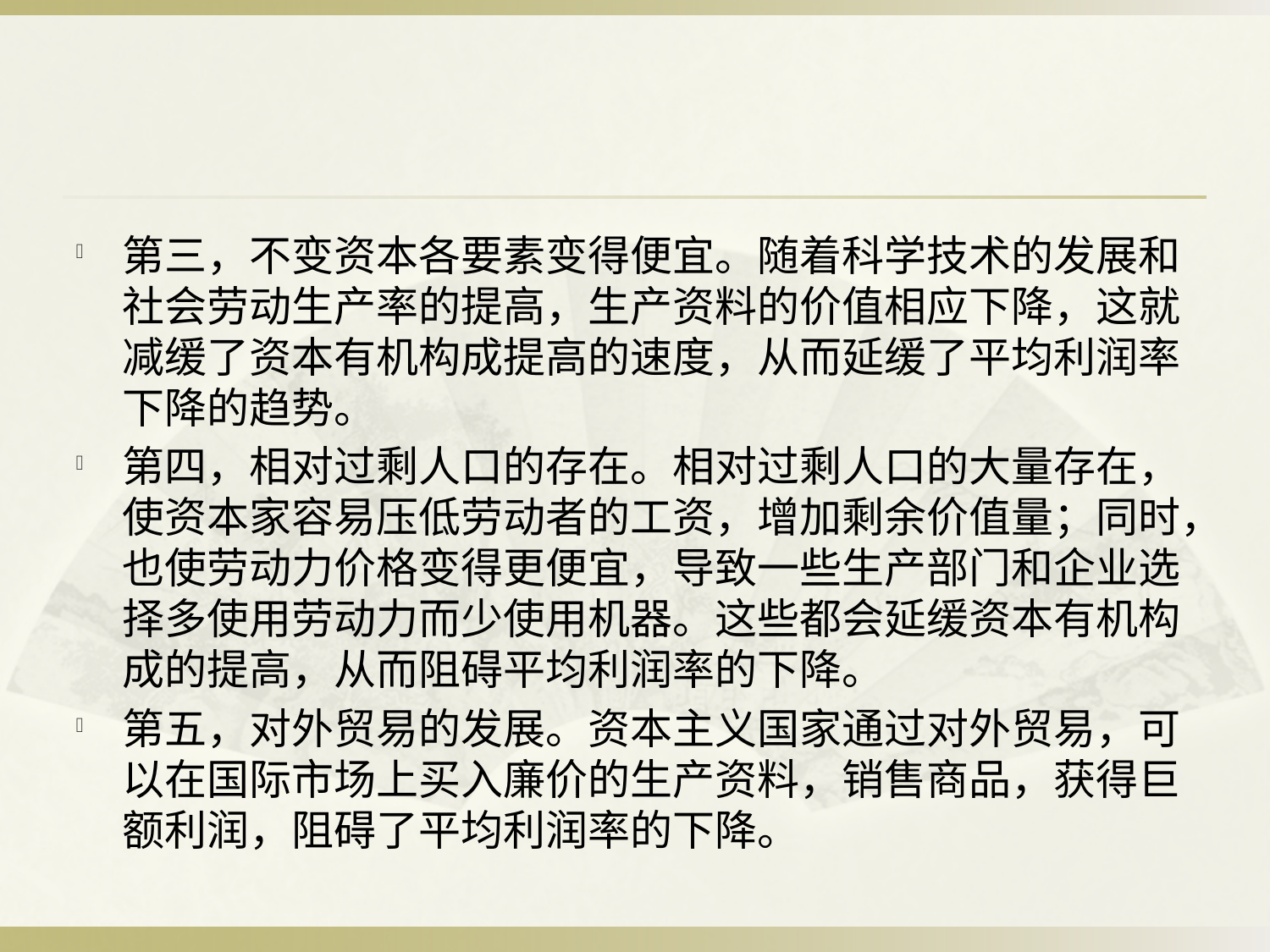

#
第三，不变资本各要素变得便宜。随着科学技术的发展和社会劳动生产率的提高，生产资料的价值相应下降，这就减缓了资本有机构成提高的速度，从而延缓了平均利润率下降的趋势。
第四，相对过剩人口的存在。相对过剩人口的大量存在，使资本家容易压低劳动者的工资，增加剩余价值量；同时，也使劳动力价格变得更便宜，导致一些生产部门和企业选择多使用劳动力而少使用机器。这些都会延缓资本有机构成的提高，从而阻碍平均利润率的下降。
第五，对外贸易的发展。资本主义国家通过对外贸易，可以在国际市场上买入廉价的生产资料，销售商品，获得巨额利润，阻碍了平均利润率的下降。